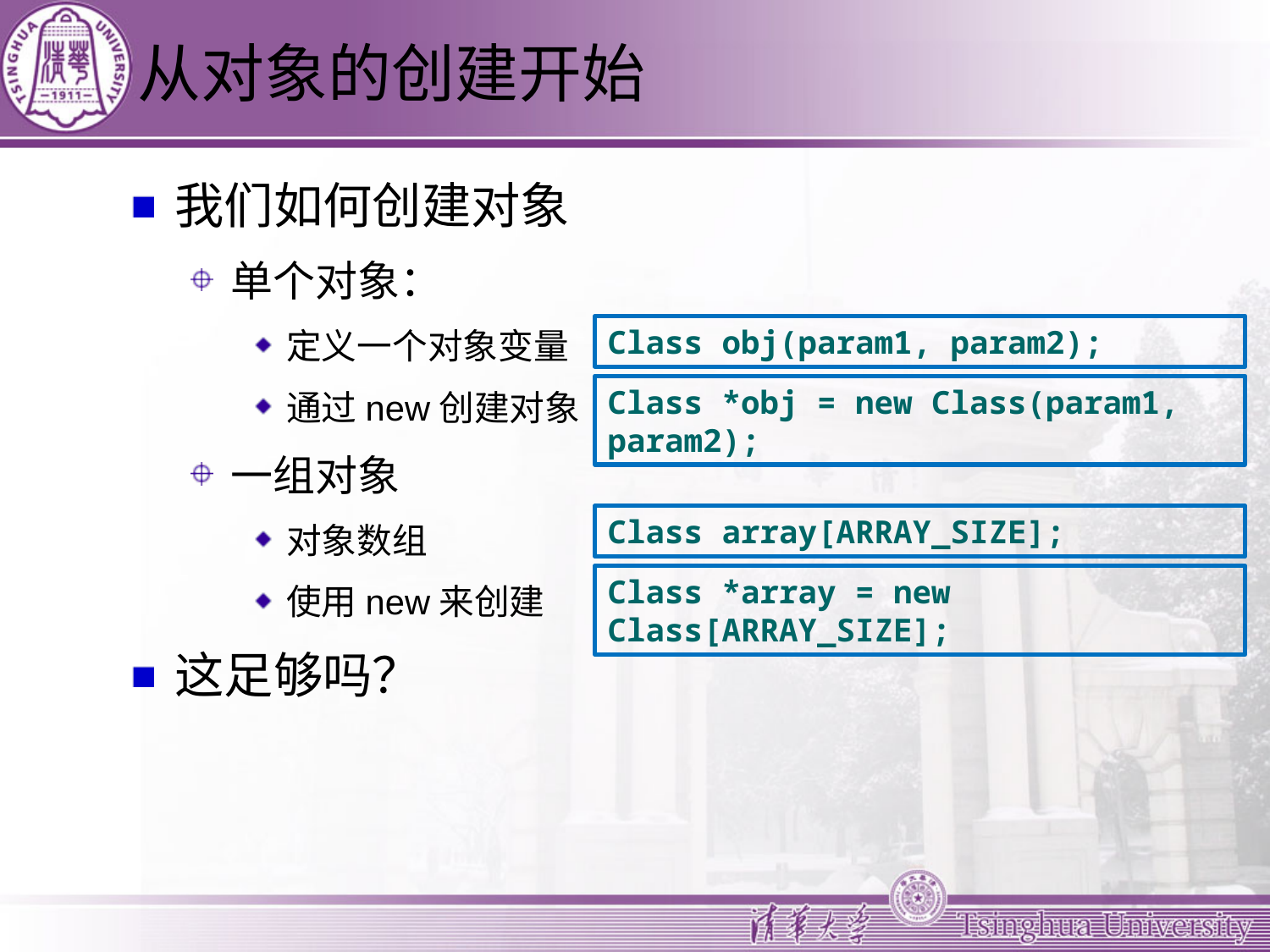

# 从对象的创建开始
我们如何创建对象
单个对象：
定义一个对象变量
通过new创建对象
一组对象
对象数组
使用new来创建
这足够吗？
Class obj(param1, param2);
Class *obj = new Class(param1, param2);
Class array[ARRAY_SIZE];
Class *array = new Class[ARRAY_SIZE];